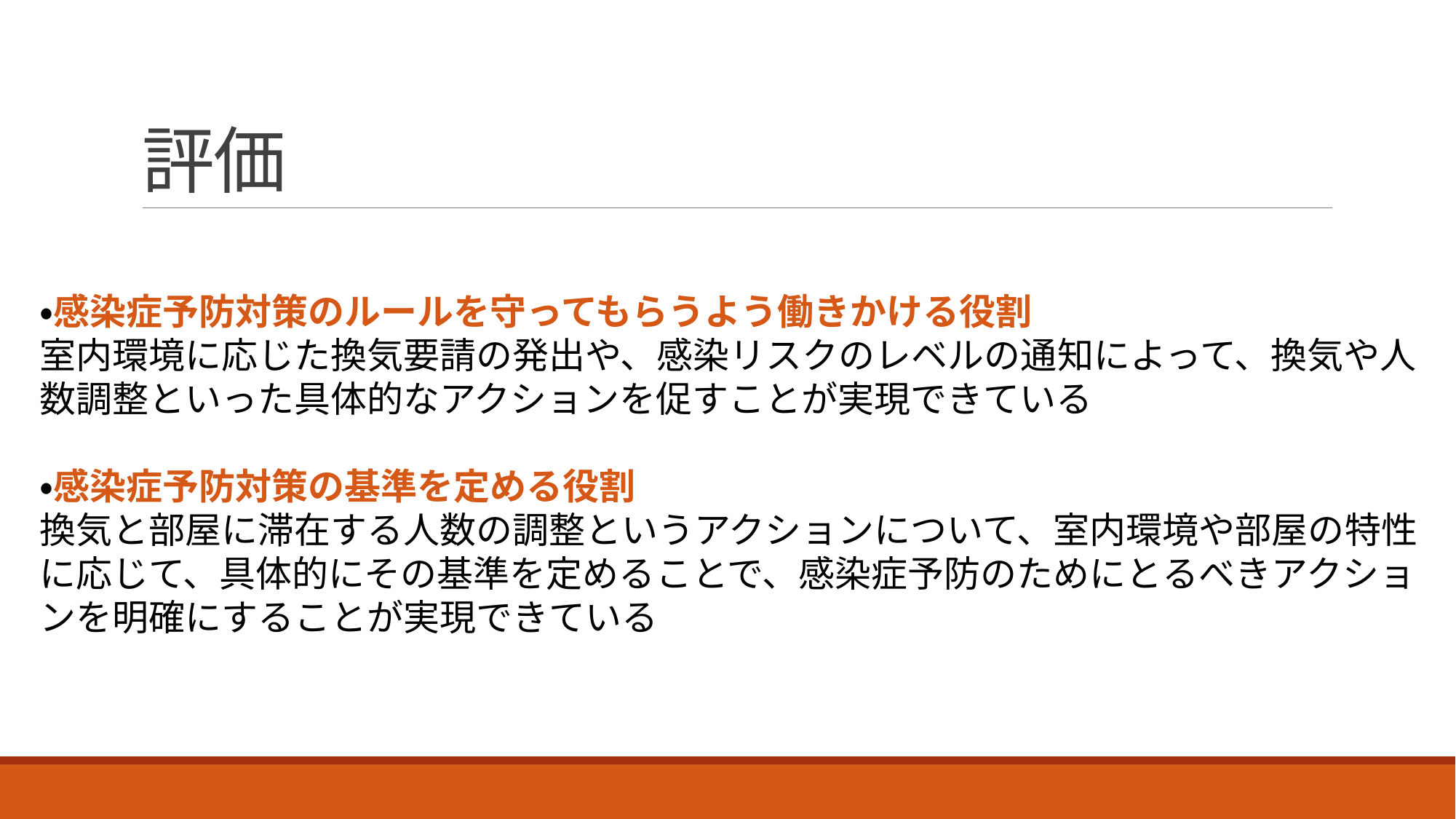

# 評価

・感染症予防対策のルールを守ってもらうよう働きかける役割
室内環境に応じた換気要請の発出や、感染リスクのレベルの通知によって、換気や人数調整といった具体的なアクションを促すことが実現できている

・感染症予防対策の基準を定める役割
換気と部屋に滞在する人数の調整というアクションについて、室内環境や部屋の特性に応じて、具体的にその基準を定めることで、感染症予防のためにとるべきアクションを明確にすることが実現できている